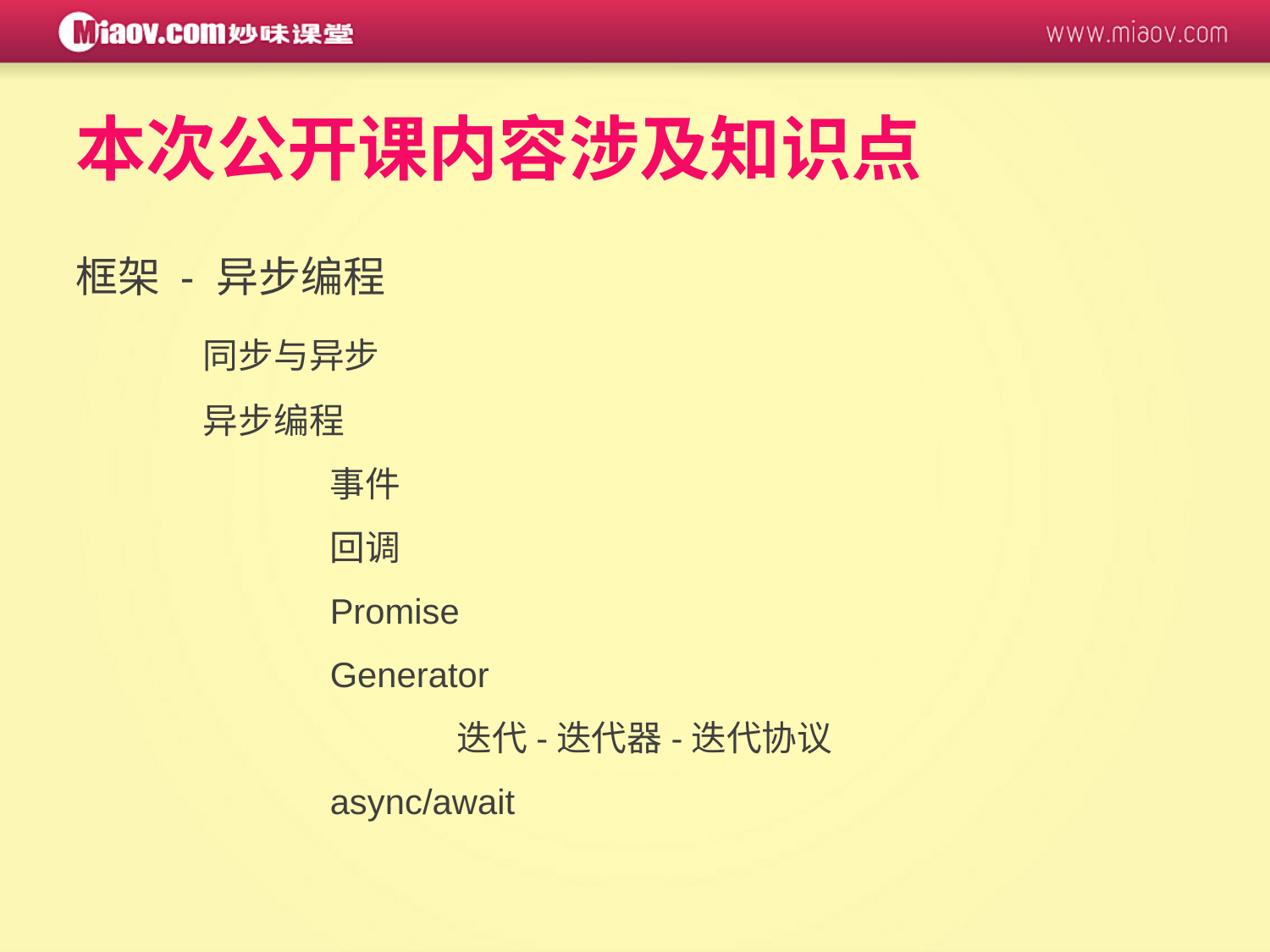

# 本次公开课内容涉及知识点
框架 - 异步编程
	同步与异步
	异步编程
		事件
		回调
		Promise
		Generator
			迭代-迭代器-迭代协议
		async/await